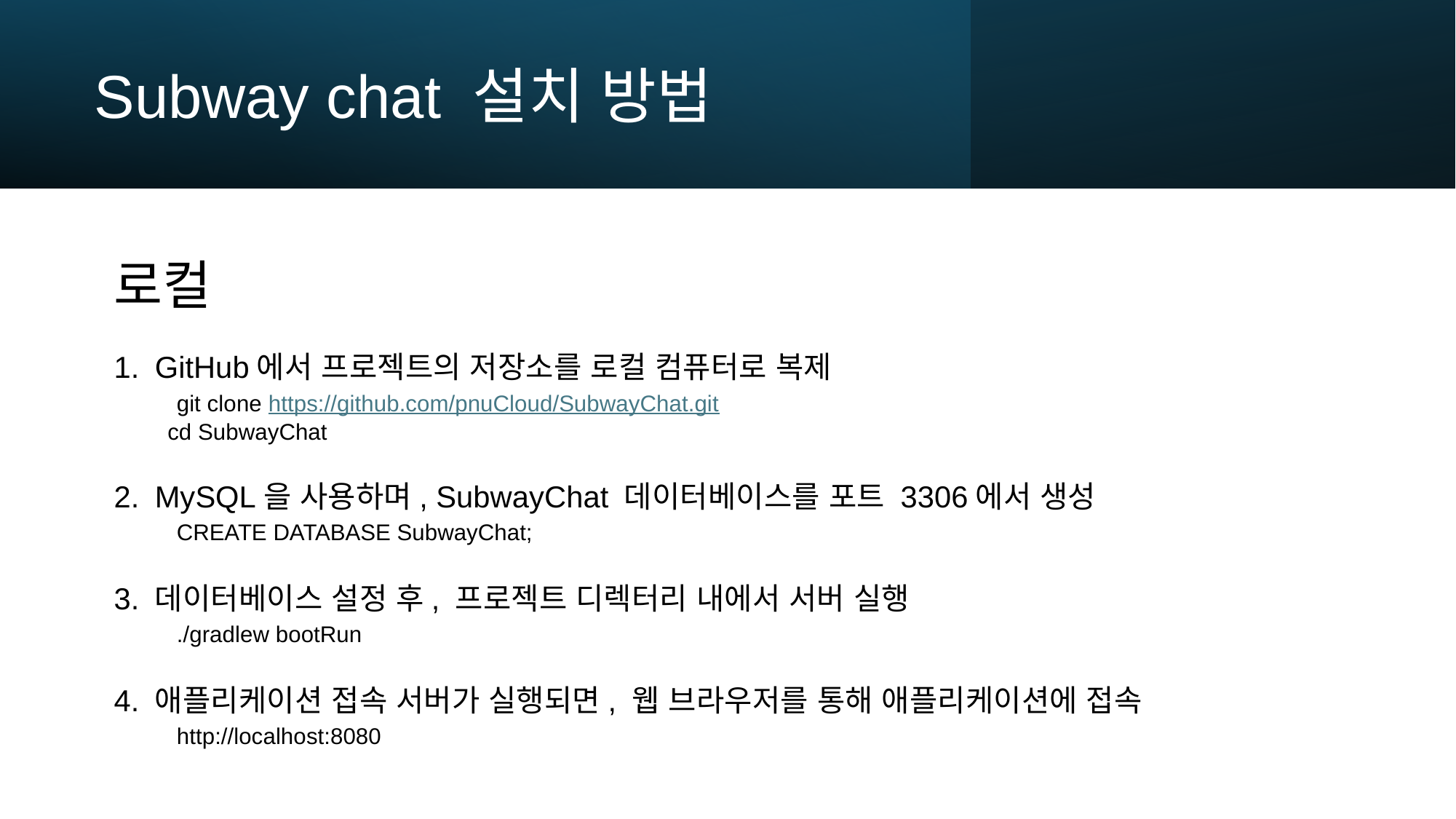

Subway chat 설치 방법
로컬

GitHub에서 프로젝트의 저장소를 로컬 컴퓨터로 복제
  git clone https://github.com/pnuCloud/SubwayChat.git
  cd SubwayChat

MySQL을 사용하며, SubwayChat 데이터베이스를 포트 3306에서 생성
  CREATE DATABASE SubwayChat;

데이터베이스 설정 후, 프로젝트 디렉터리 내에서 서버 실행
  ./gradlew bootRun

애플리케이션 접속 서버가 실행되면, 웹 브라우저를 통해 애플리케이션에 접속
  http://localhost:8080